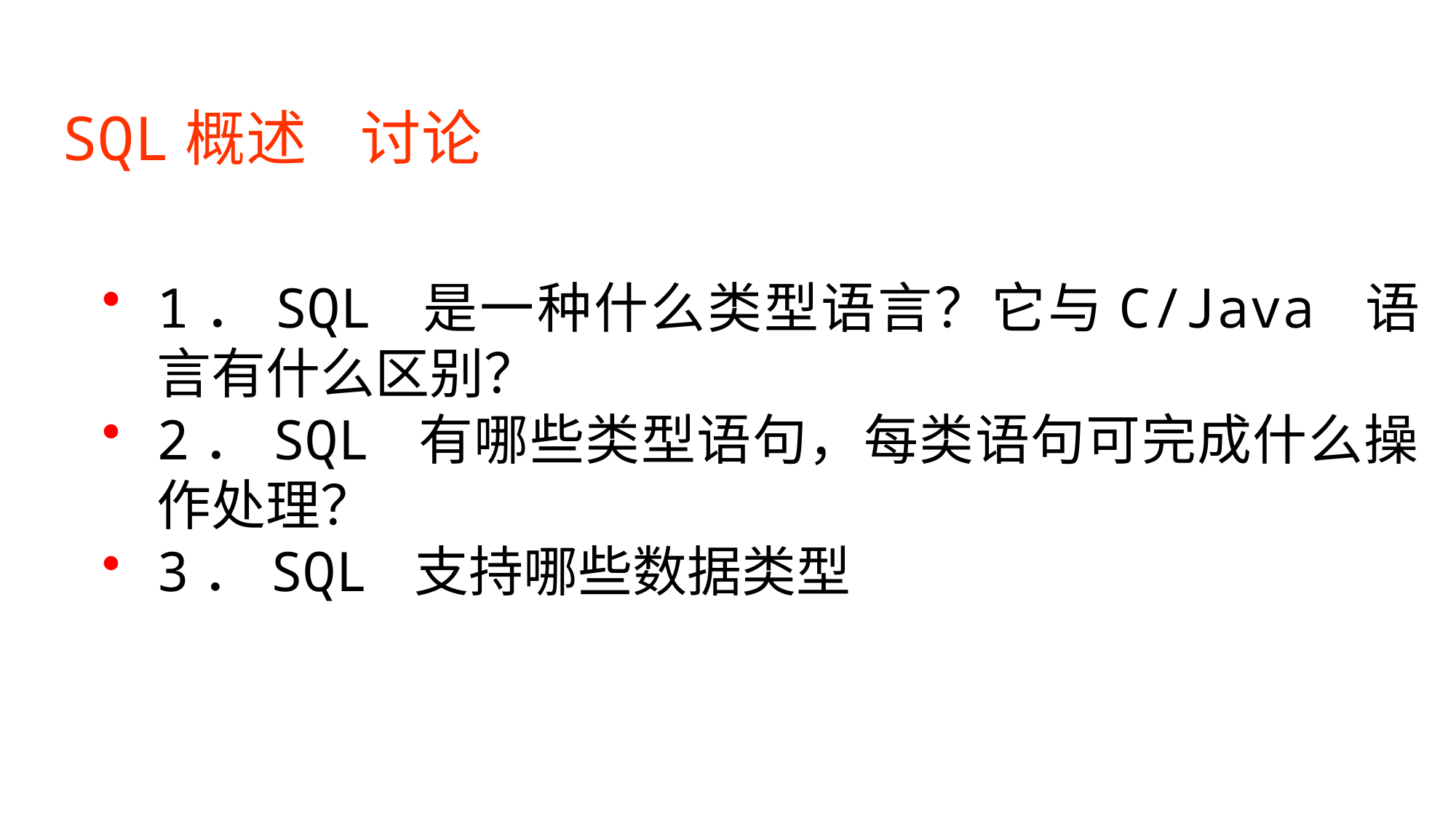

SQL概述    讨论
1．SQL 是一种什么类型语言？它与C/Java 语言有什么区别？
2．SQL 有哪些类型语句，每类语句可完成什么操作处理？
3．SQL 支持哪些数据类型